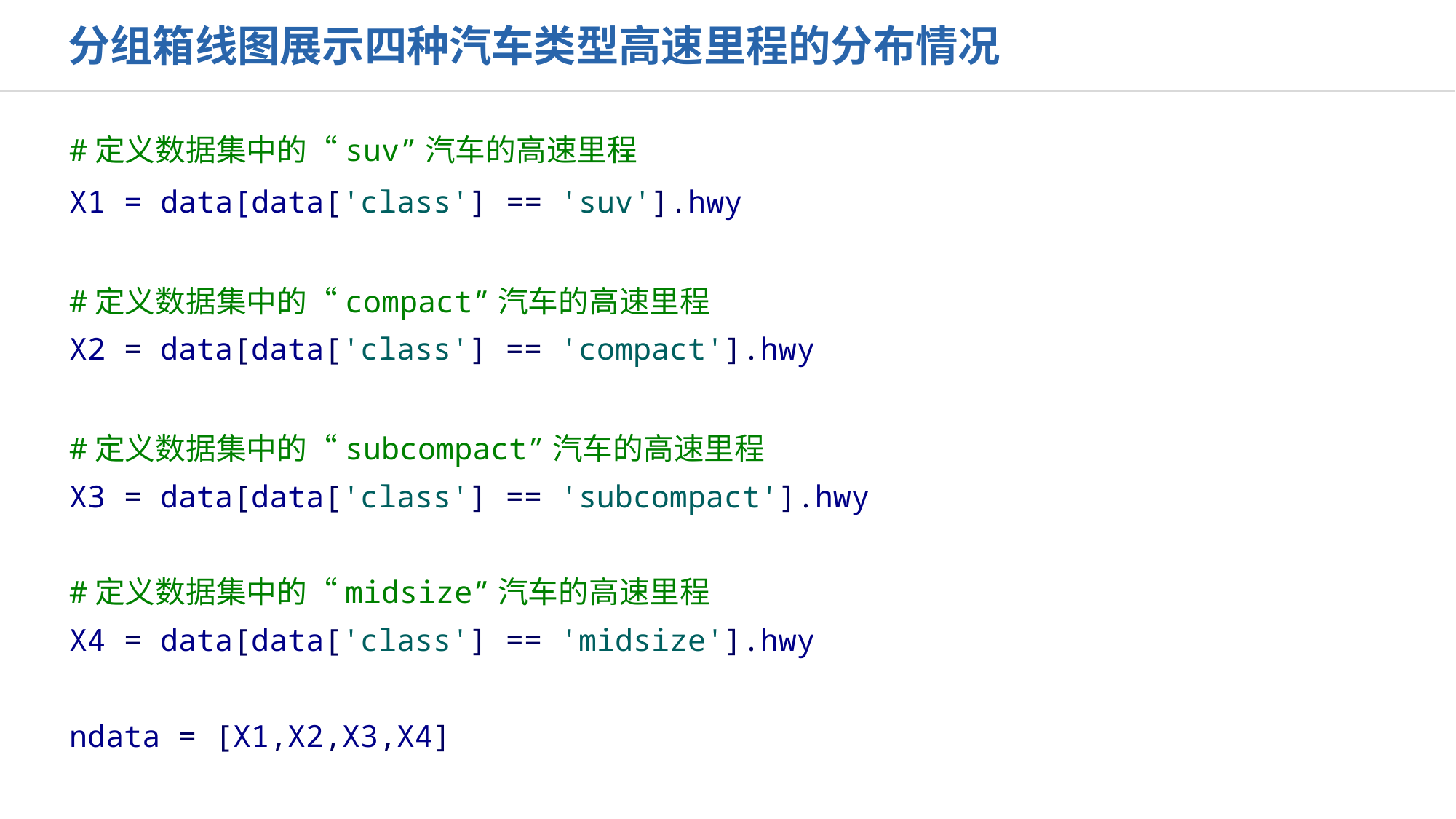

分组箱线图展示四种汽车类型高速里程的分布情况
#定义数据集中的“suv”汽车的高速里程
X1 = data[data['class'] == 'suv'].hwy

#定义数据集中的“compact”汽车的高速里程
X2 = data[data['class'] == 'compact'].hwy

#定义数据集中的“subcompact”汽车的高速里程
X3 = data[data['class'] == 'subcompact'].hwy

#定义数据集中的“midsize”汽车的高速里程
X4 = data[data['class'] == 'midsize'].hwy

ndata = [X1,X2,X3,X4]